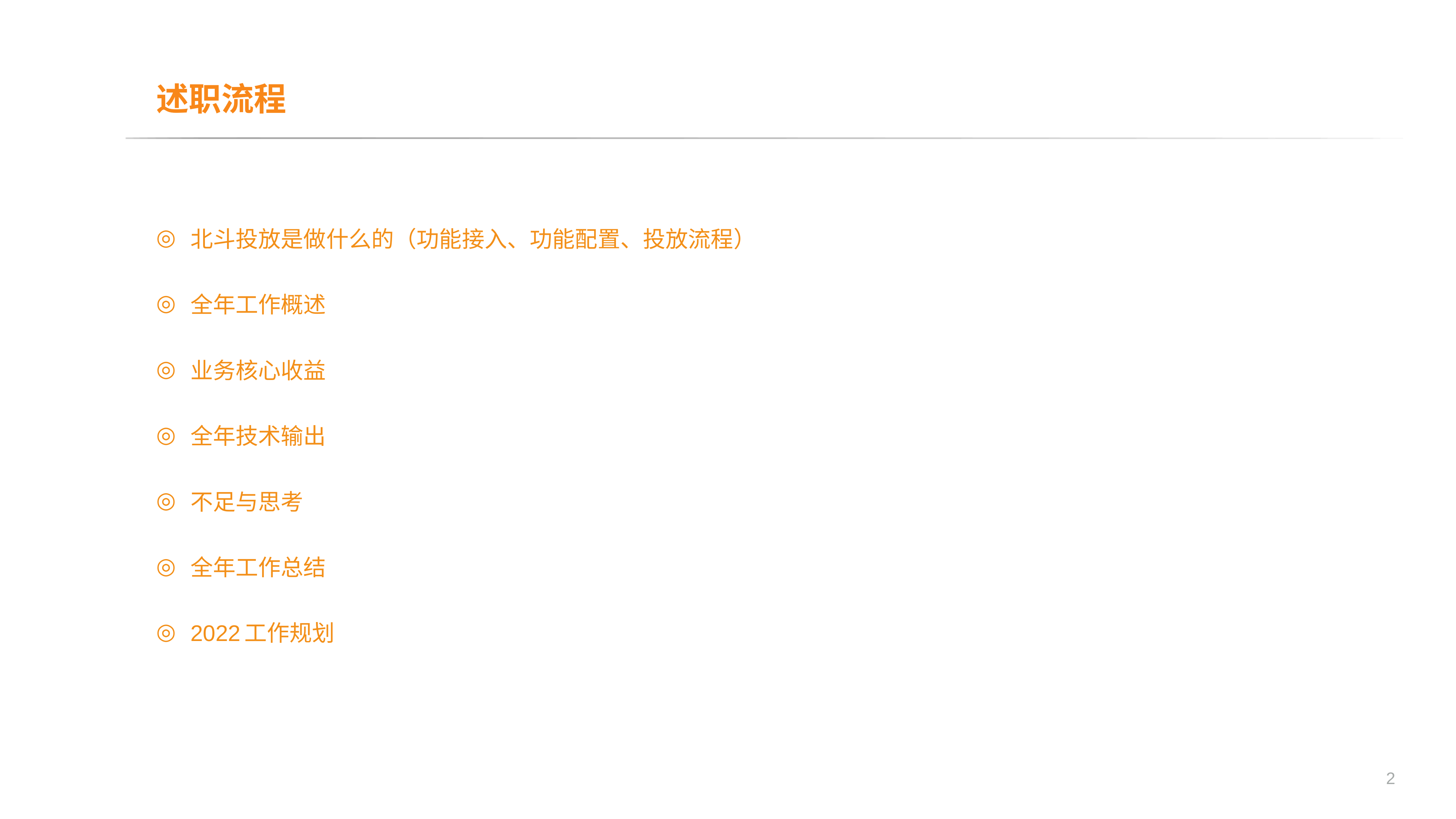

# 述职流程
北斗投放是做什么的（功能接入、功能配置、投放流程）
全年工作概述
业务核心收益
全年技术输出
不足与思考
全年工作总结
2022工作规划
2